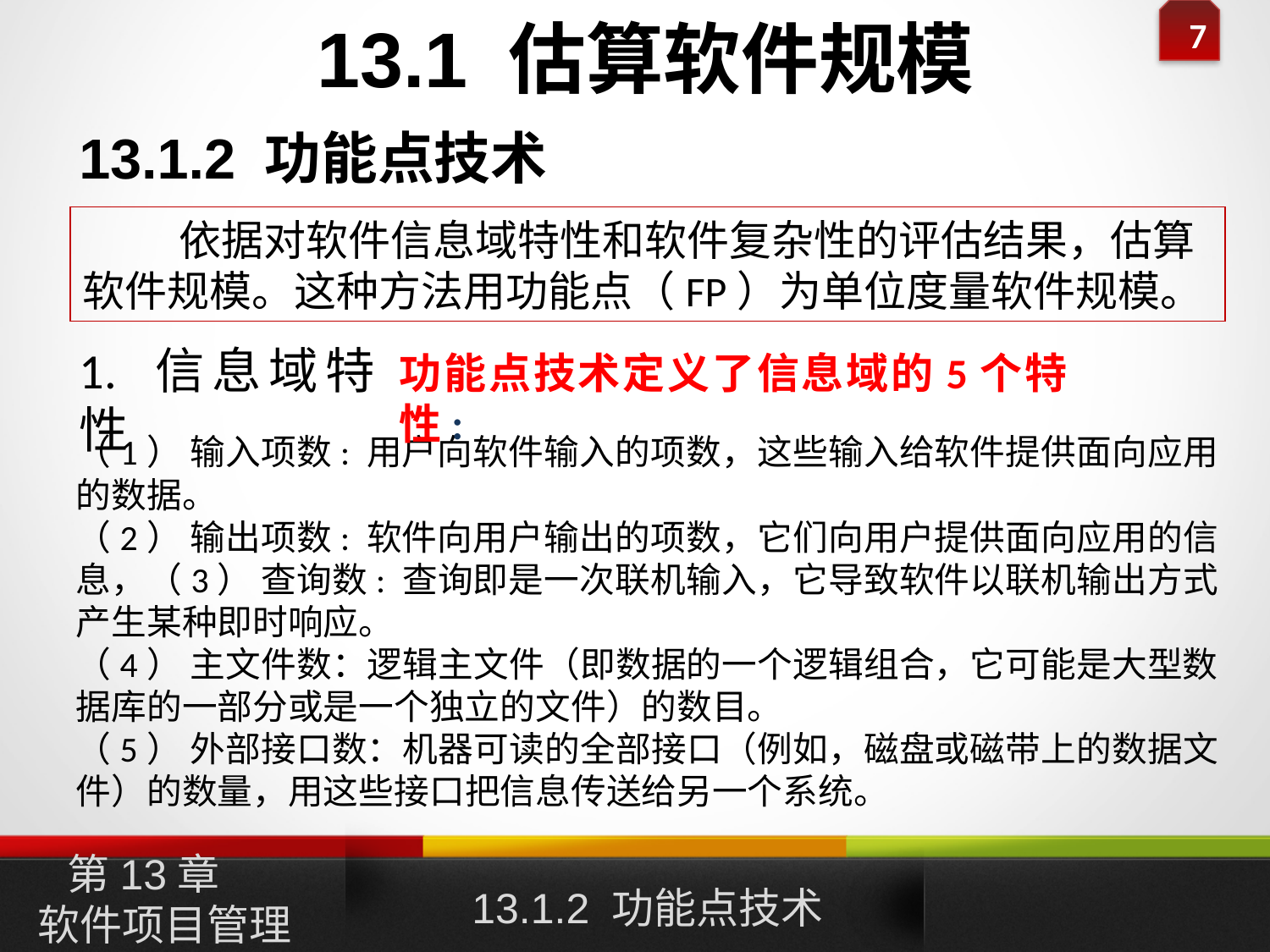

13.1 估算软件规模
 13.1.2 功能点技术
         依据对软件信息域特性和软件复杂性的评估结果，估算软件规模。这种方法用功能点（FP）为单位度量软件规模。
1. 信息域特性
功能点技术定义了信息域的5个特性:
（1） 输入项数: 用户向软件输入的项数，这些输入给软件提供面向应用的数据。
（2） 输出项数: 软件向用户输出的项数，它们向用户提供面向应用的信息，（3） 查询数: 查询即是一次联机输入，它导致软件以联机输出方式产生某种即时响应。
（4） 主文件数：逻辑主文件（即数据的一个逻辑组合，它可能是大型数据库的一部分或是一个独立的文件）的数目。
（5） 外部接口数：机器可读的全部接口（例如，磁盘或磁带上的数据文件）的数量，用这些接口把信息传送给另一个系统。
第13章
软件项目管理
13.1.2 功能点技术